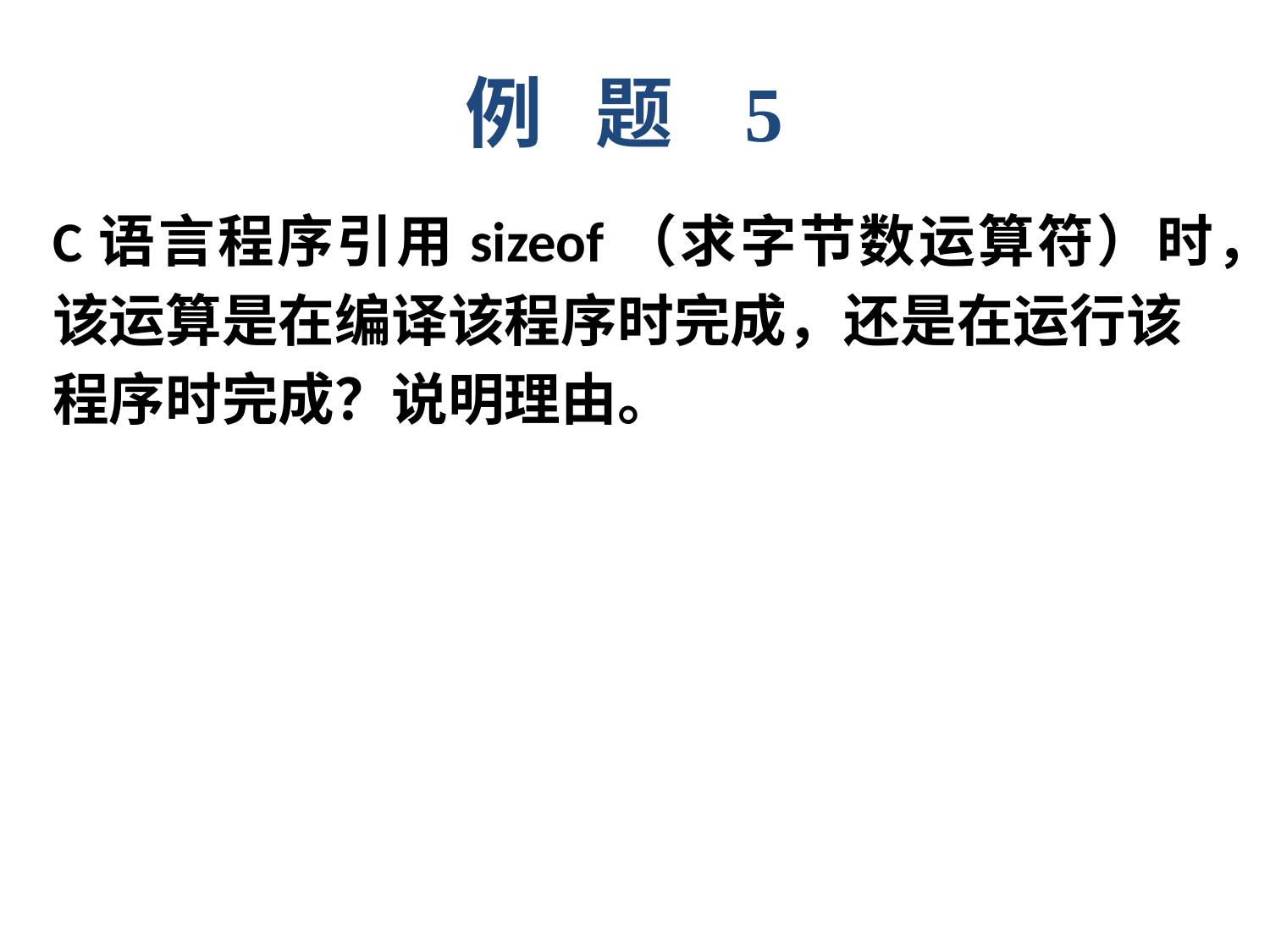

例   题   5
C语言程序引用sizeof（求字节数运算符）时，
该运算是在编译该程序时完成，还是在运行该
程序时完成？说明理由。